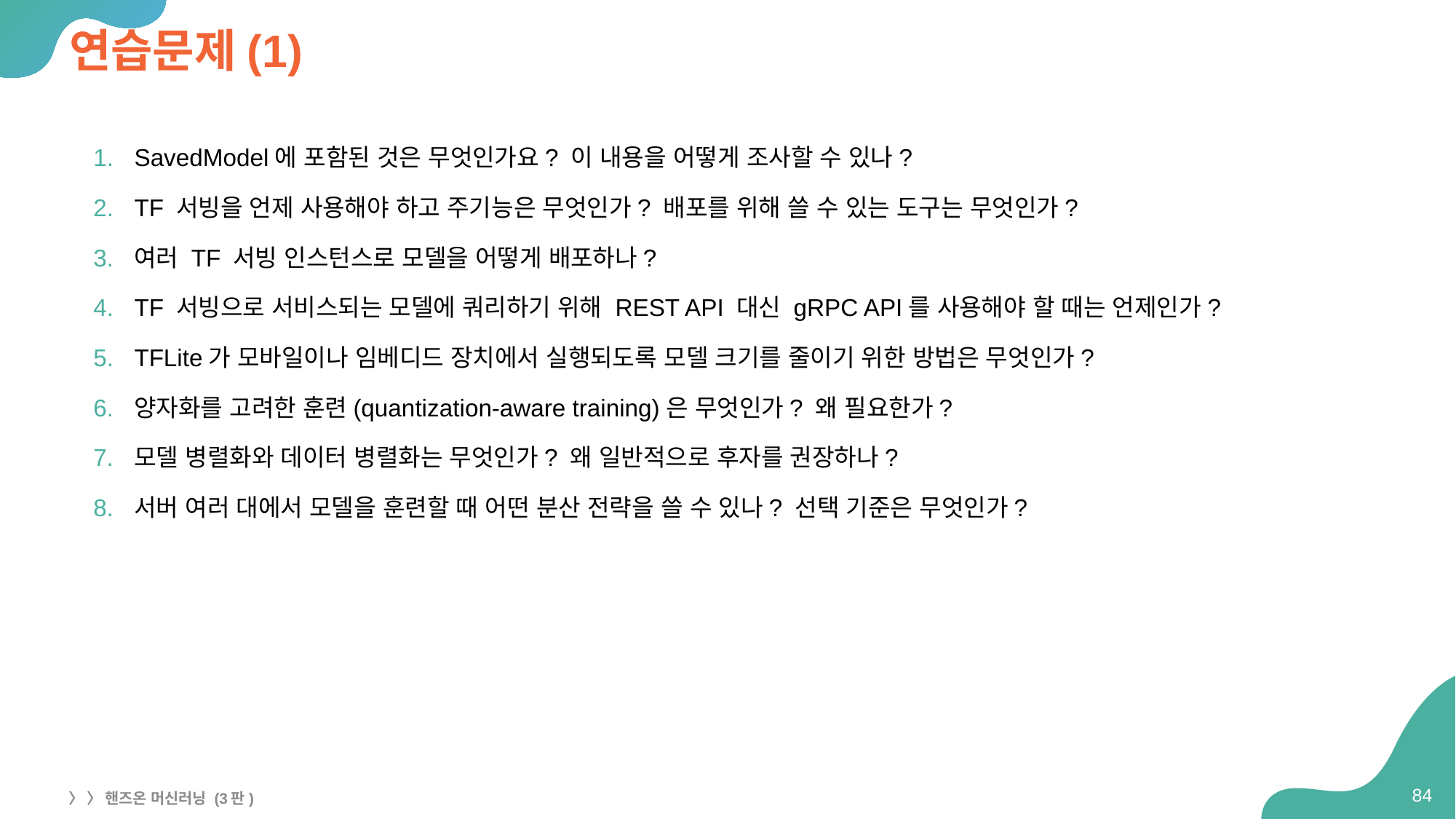

# 연습문제(1)
SavedModel에 포함된 것은 무엇인가요? 이 내용을 어떻게 조사할 수 있나?
TF 서빙을 언제 사용해야 하고 주기능은 무엇인가? 배포를 위해 쓸 수 있는 도구는 무엇인가?
여러 TF 서빙 인스턴스로 모델을 어떻게 배포하나?
TF 서빙으로 서비스되는 모델에 쿼리하기 위해 REST API 대신 gRPC API를 사용해야 할 때는 언제인가?
TFLite가 모바일이나 임베디드 장치에서 실행되도록 모델 크기를 줄이기 위한 방법은 무엇인가?
양자화를 고려한 훈련(quantization-aware training)은 무엇인가? 왜 필요한가?
모델 병렬화와 데이터 병렬화는 무엇인가? 왜 일반적으로 후자를 권장하나?
서버 여러 대에서 모델을 훈련할 때 어떤 분산 전략을 쓸 수 있나? 선택 기준은 무엇인가?
84
〉 〉 핸즈온 머신러닝 (3판)